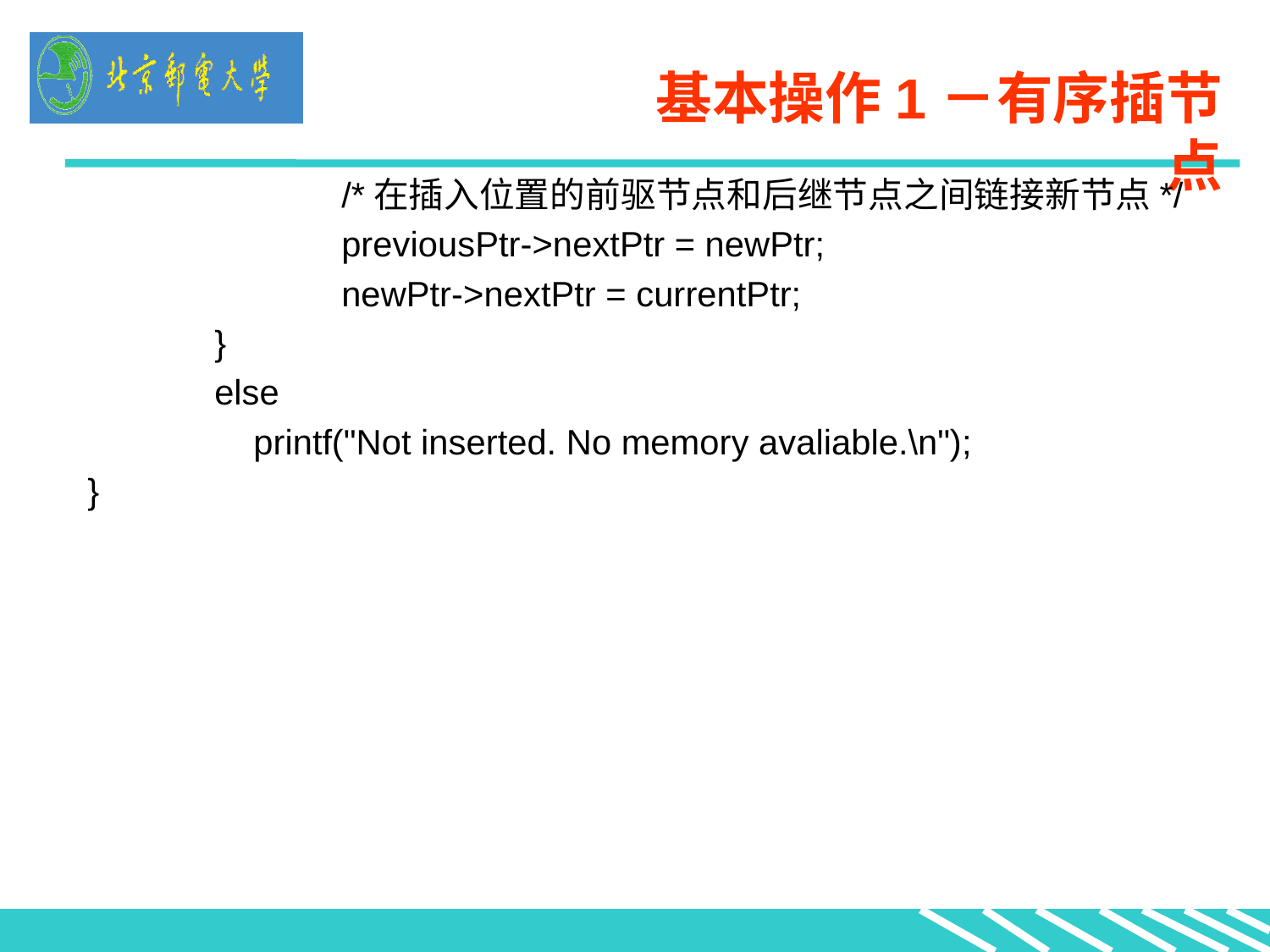

基本操作1－有序插节点
		/*在插入位置的前驱节点和后继节点之间链接新节点*/
		previousPtr->nextPtr = newPtr;
		newPtr->nextPtr = currentPtr;
	}
	else
	    printf("Not inserted. No memory avaliable.\n");
}